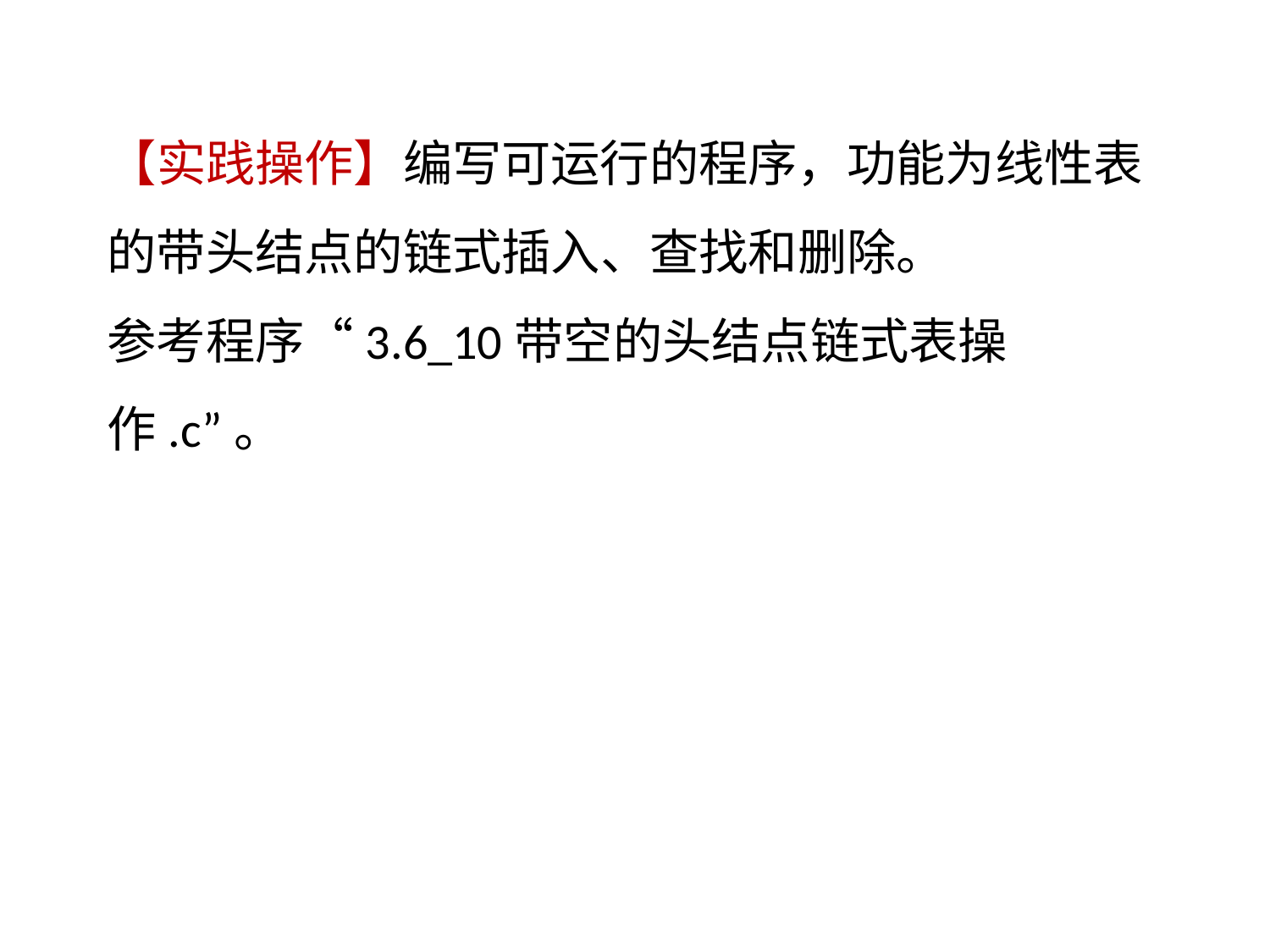

【实践操作】编写可运行的程序，功能为线性表的带头结点的链式插入、查找和删除。
参考程序“3.6_10带空的头结点链式表操作.c”。